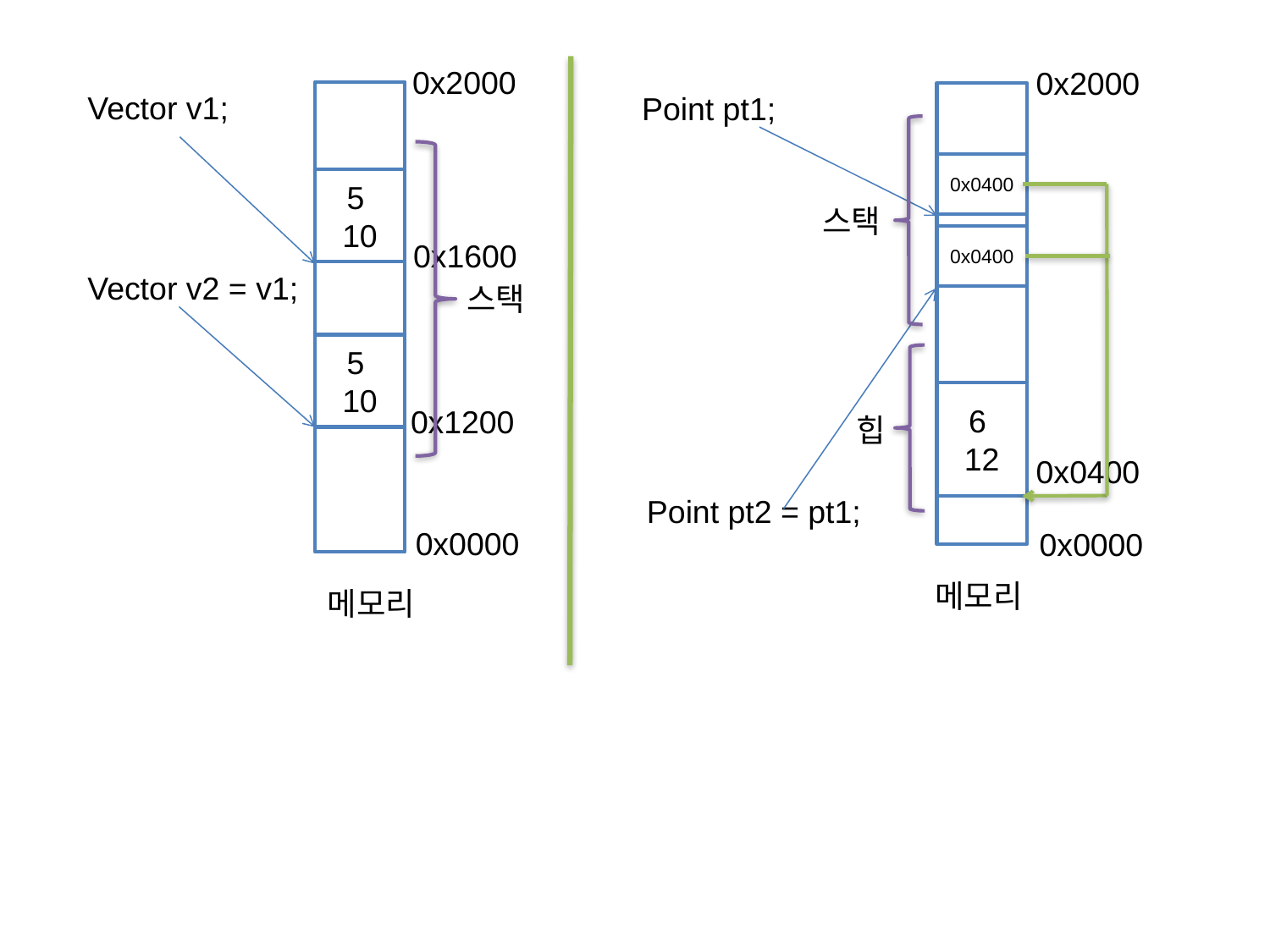

0x2000
0x2000
Vector v1;

Point pt1;

0x0400
5
10
스택
0x0400
0x1600

Vector v2 = v1;
스택
5
10

6
12
0x1200
힙
0x0400
Point pt2 = pt1;
0x0000
0x0000
메모리
메모리